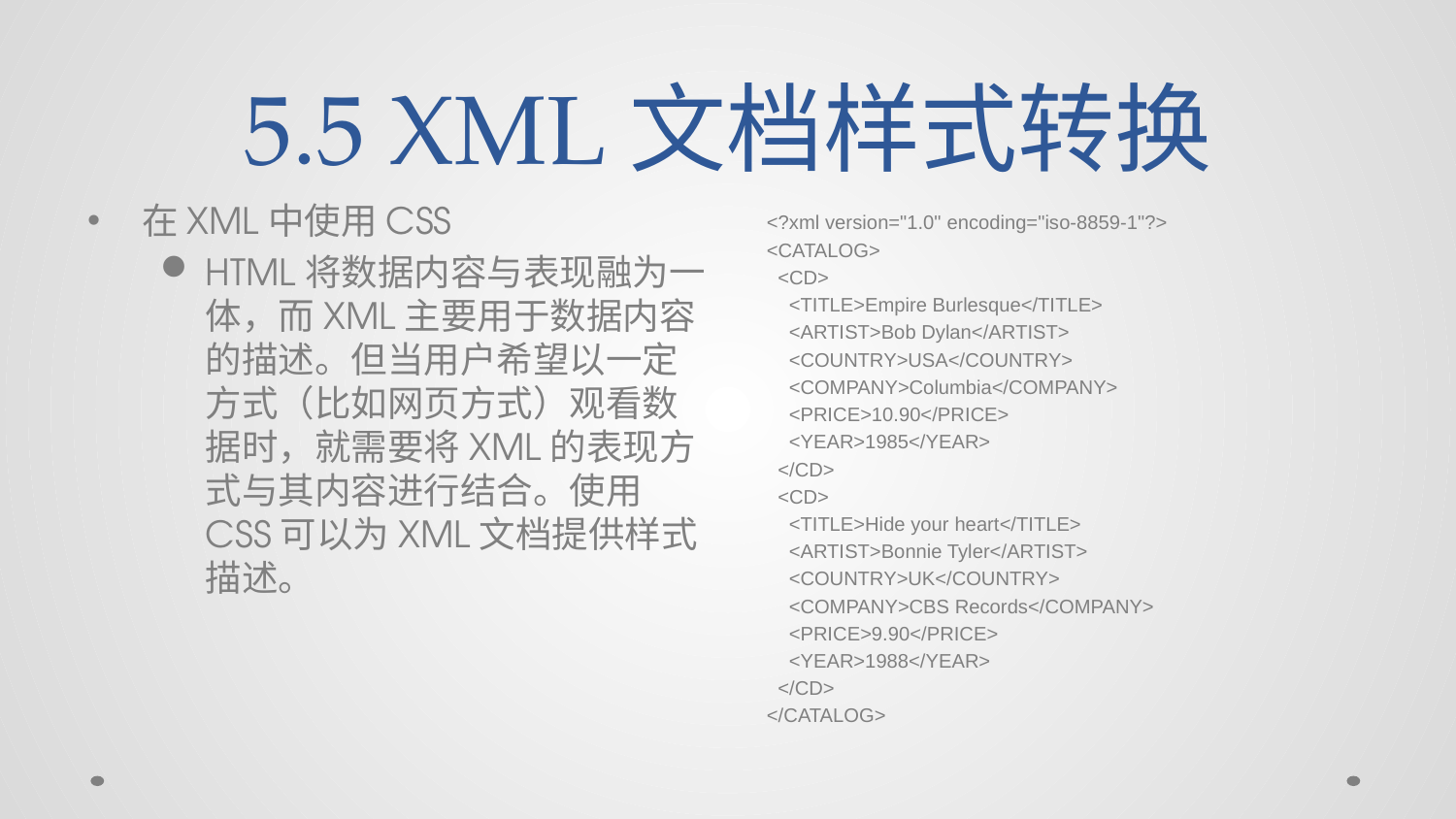

# 5.5 XML文档样式转换
在XML中使用CSS
HTML将数据内容与表现融为一体，而XML主要用于数据内容的描述。但当用户希望以一定方式（比如网页方式）观看数据时，就需要将XML的表现方式与其内容进行结合。使用CSS可以为XML文档提供样式描述。
<?xml version="1.0" encoding="iso-8859-1"?>
<CATALOG>
  <CD>
    <TITLE>Empire Burlesque</TITLE>
    <ARTIST>Bob Dylan</ARTIST>
    <COUNTRY>USA</COUNTRY>
    <COMPANY>Columbia</COMPANY>
    <PRICE>10.90</PRICE>
    <YEAR>1985</YEAR>
  </CD>
  <CD>
    <TITLE>Hide your heart</TITLE>
    <ARTIST>Bonnie Tyler</ARTIST>
    <COUNTRY>UK</COUNTRY>
    <COMPANY>CBS Records</COMPANY>
    <PRICE>9.90</PRICE>
    <YEAR>1988</YEAR>
  </CD>
</CATALOG>